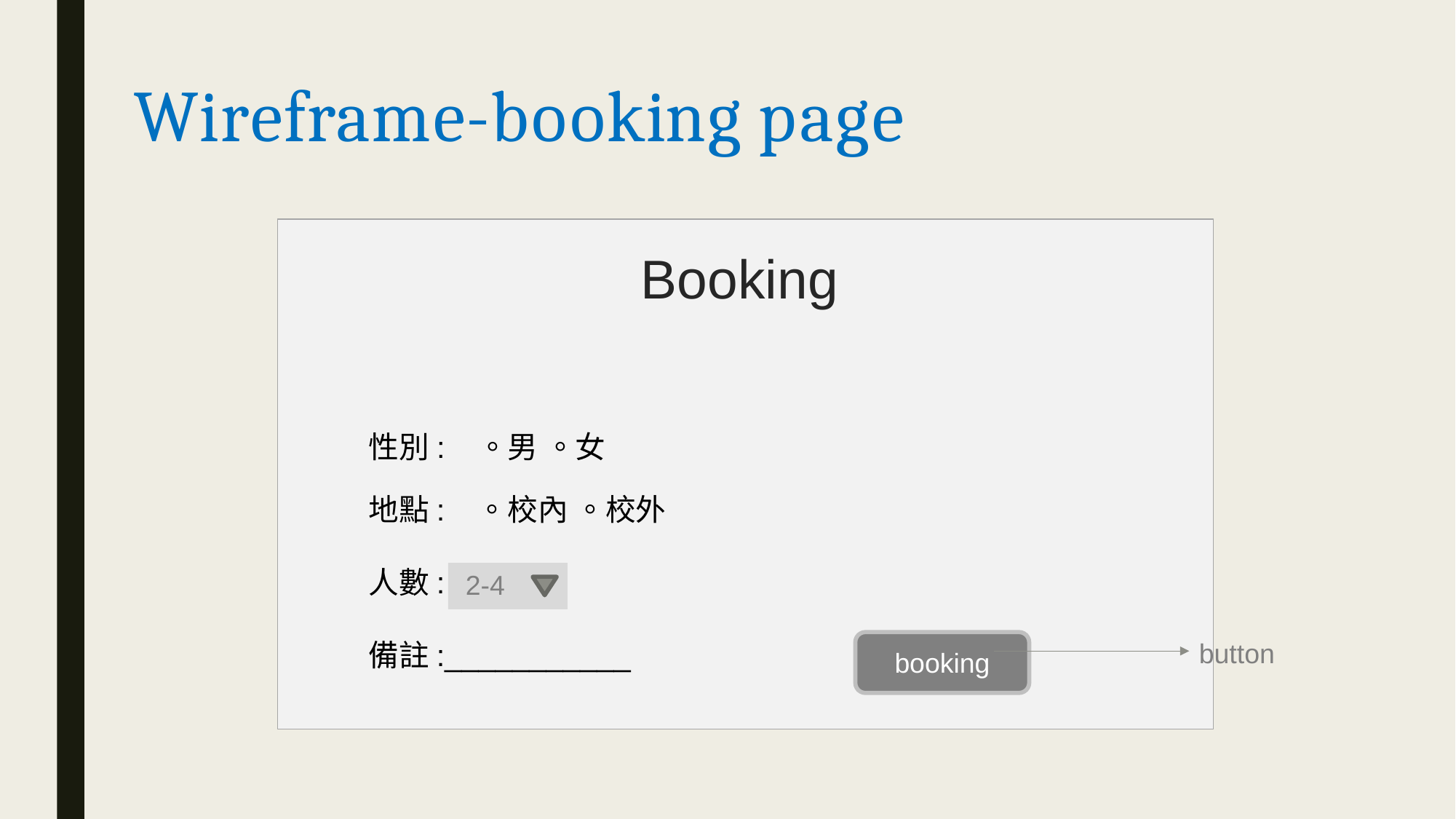

Wireframe-booking page

Booking
     性別:   。男 。女

地點:   。校內 。校外

人數:

備註:___________

2-4

button
booking